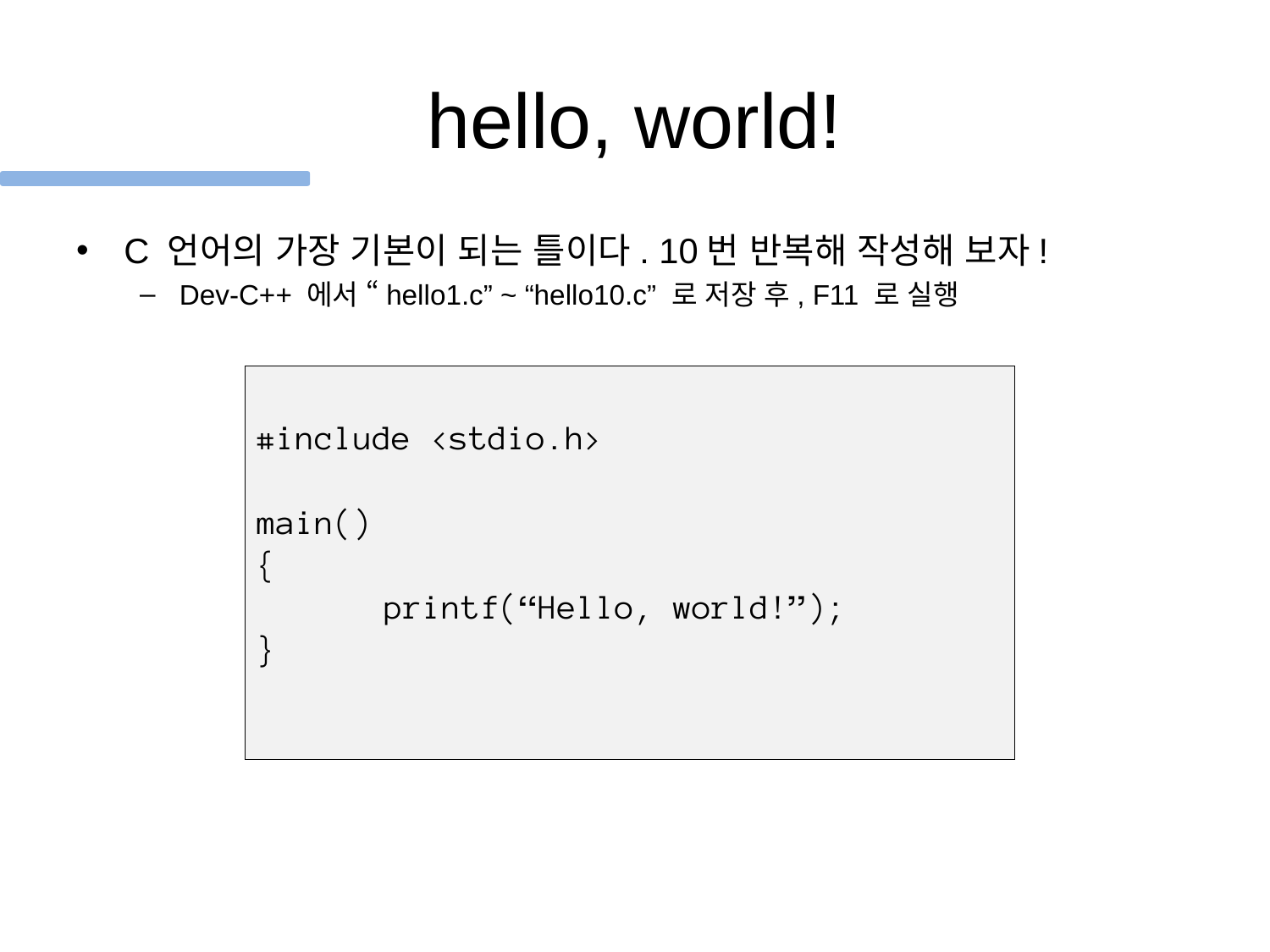

# hello, world!

C 언어의 가장 기본이 되는 틀이다. 10번 반복해 작성해 보자!
Dev-C++ 에서 “hello1.c” ~ “hello10.c” 로 저장 후, F11 로 실행

#include <stdio.h>

main()
{
	printf(“Hello, world!”);
}